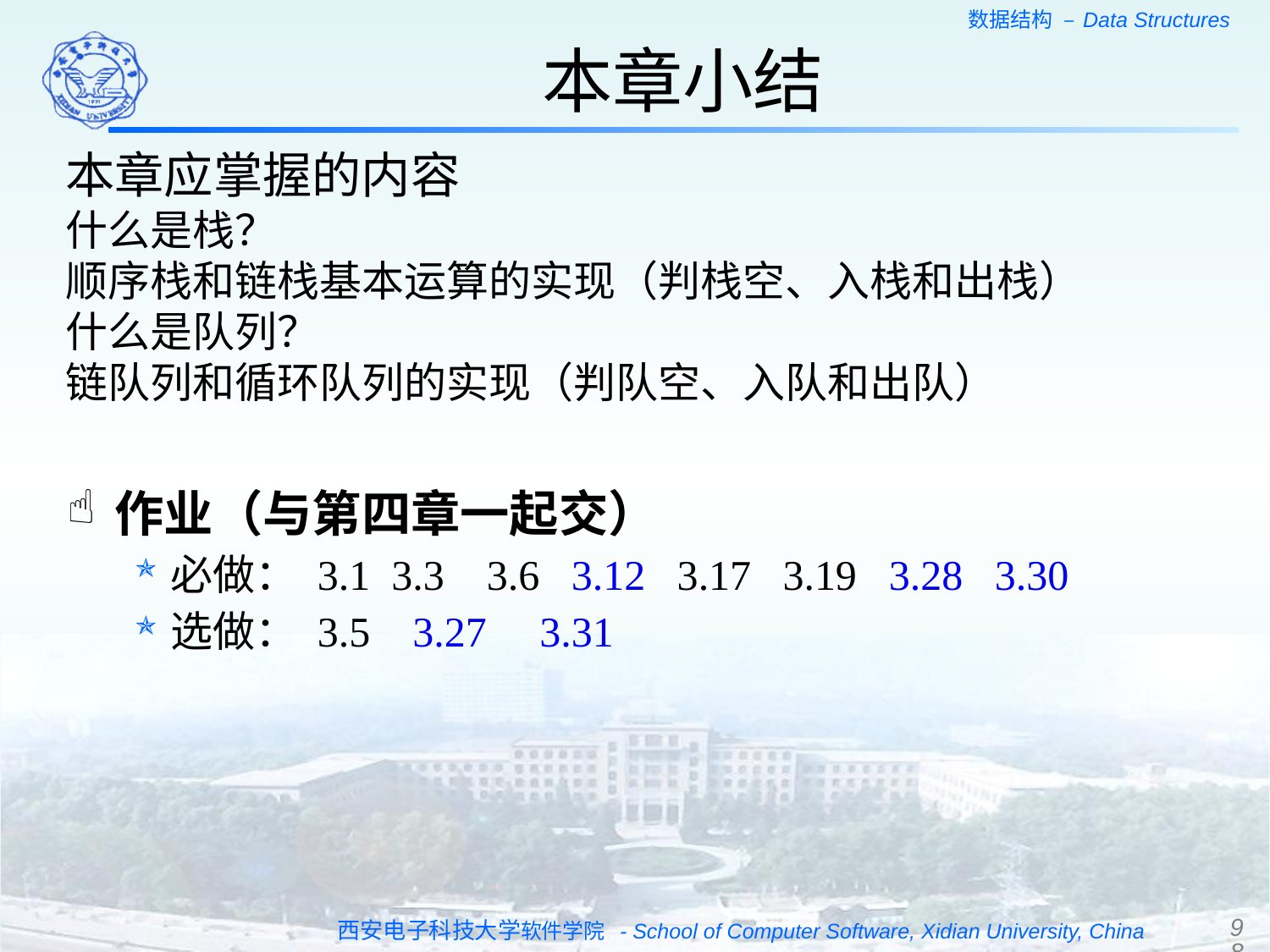

本章小结
本章应掌握的内容
什么是栈？
顺序栈和链栈基本运算的实现（判栈空、入栈和出栈）
什么是队列？
链队列和循环队列的实现（判队空、入队和出队）
作业（与第四章一起交）
必做： 3.1  3.3    3.6   3.12   3.17   3.19   3.28   3.30
选做： 3.5    3.27     3.31
98